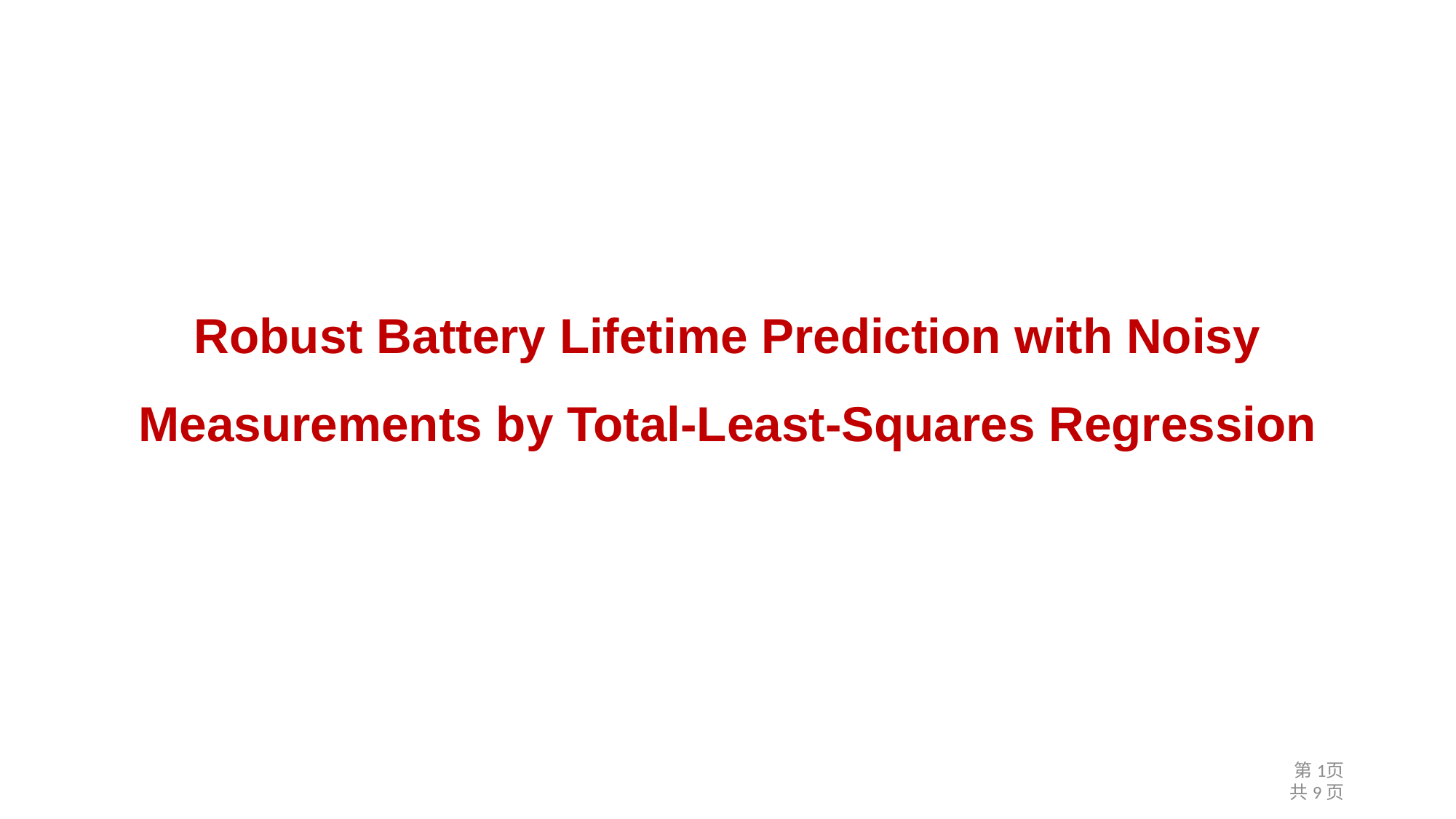

# Robust Battery Lifetime Prediction with Noisy Measurements by Total-Least-Squares Regression
第1页
共9页